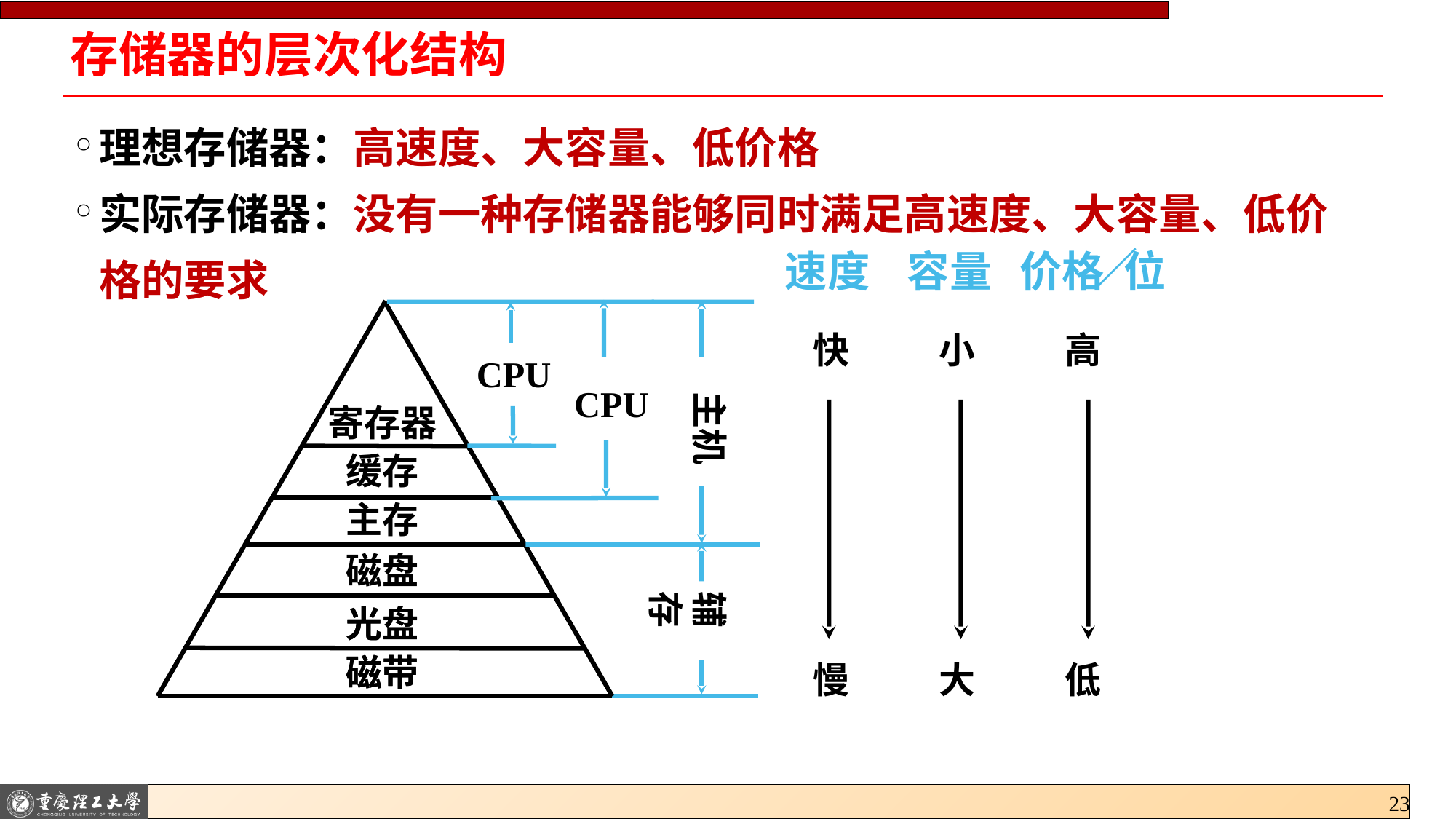

# 存储器的层次化结构
理想存储器：高速度、大容量、低价格
实际存储器：没有一种存储器能够同时满足高速度、大容量、低价格的要求

／
速度
容量
价格  位

CPU

主机

寄存器
缓存

主存

磁盘

光盘
光盘
磁带
磁带

CPU

快
小
高

慢

大

低

辅存